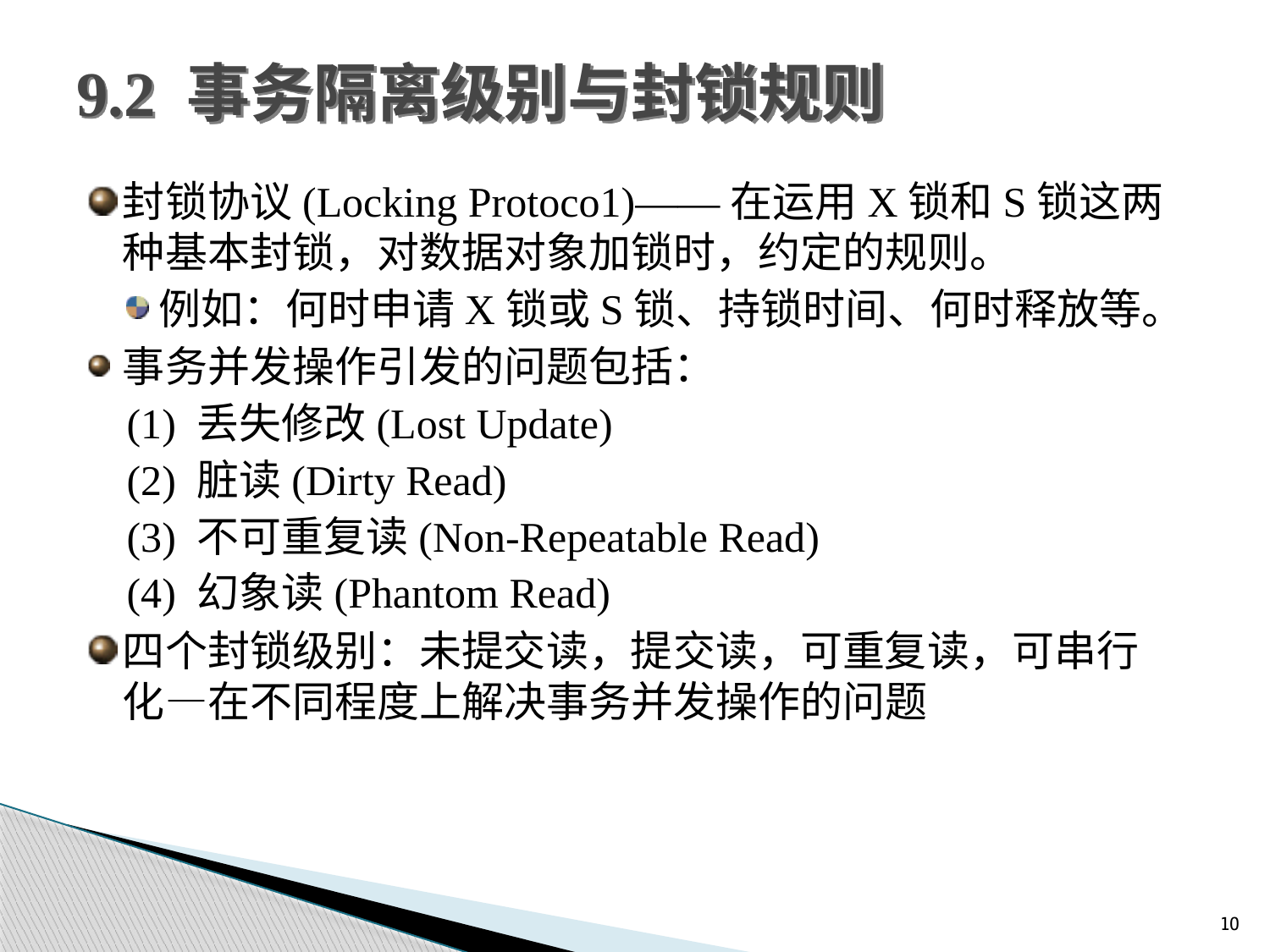

# 9.2 事务隔离级别与封锁规则
封锁协议(Locking Protoco1)——在运用X锁和S锁这两种基本封锁，对数据对象加锁时，约定的规则。
例如：何时申请X锁或S锁、持锁时间、何时释放等。
事务并发操作引发的问题包括：
(1) 丢失修改(Lost Update)
(2) 脏读(Dirty Read)
(3) 不可重复读(Non-Repeatable Read)
(4) 幻象读(Phantom Read)
四个封锁级别：未提交读，提交读，可重复读，可串行化—在不同程度上解决事务并发操作的问题
10